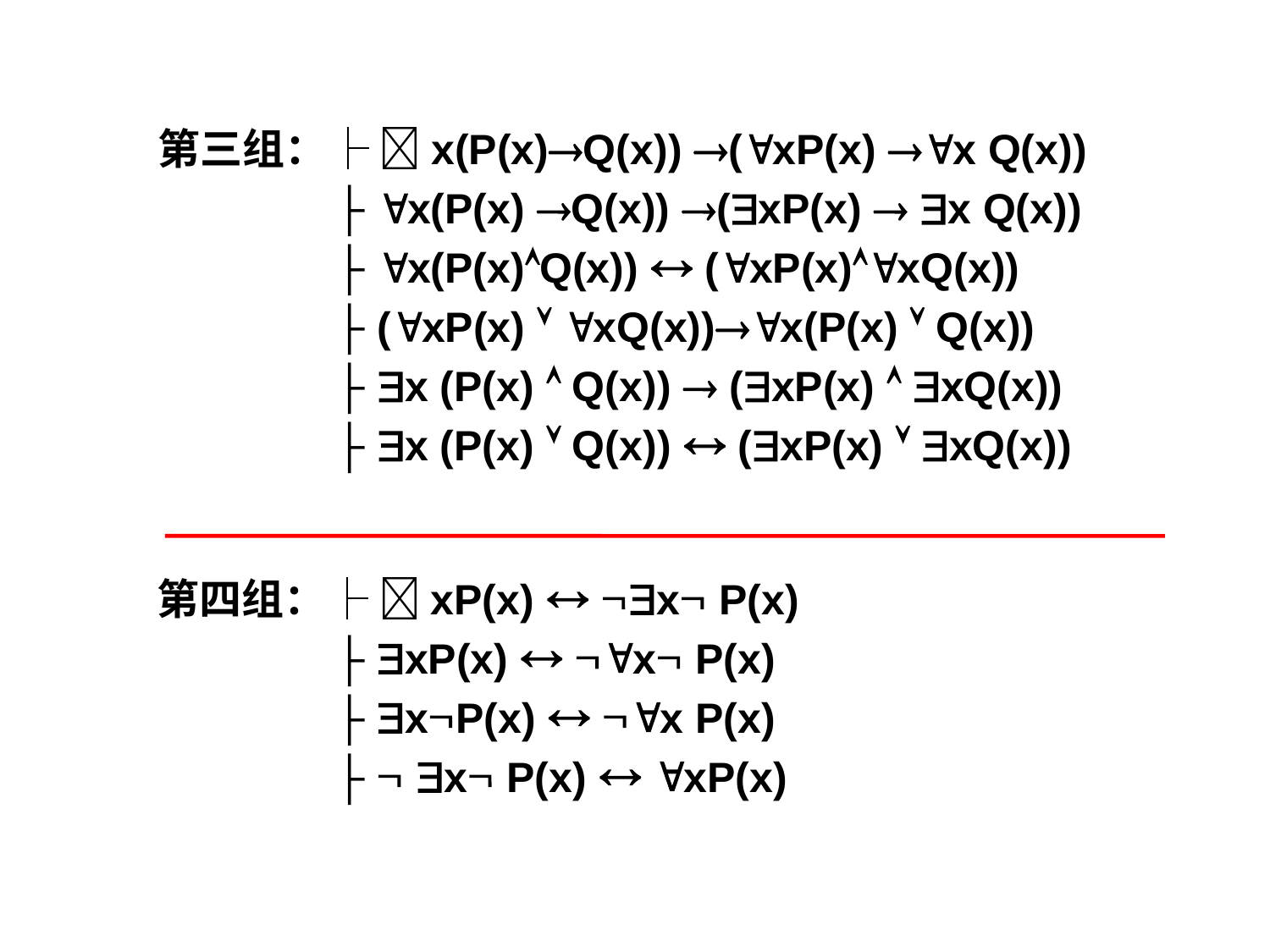

第三组：├ ∀x(P(x)→Q(x)) →(∀xP(x) →∀x Q(x))
               ├ ∀x(P(x) →Q(x)) →(∃xP(x) → ∃x Q(x))
               ├ ∀x(P(x)∧Q(x)) ↔ (∀xP(x)∧∀xQ(x))
               ├ (∀xP(x) ∨ ∀xQ(x))→∀x(P(x) ∨ Q(x))
               ├ ∃x (P(x) ∧ Q(x)) → (∃xP(x) ∧ ∃xQ(x))
               ├ ∃x (P(x) ∨ Q(x)) ↔ (∃xP(x) ∨ ∃xQ(x))

第四组：├ ∀xP(x) ↔ ¬∃x¬ P(x)
               ├ ∃xP(x) ↔ ¬∀x¬ P(x)
               ├ ∃x¬P(x) ↔ ¬∀x P(x)
               ├ ¬ ∃x¬ P(x) ↔ ∀xP(x)